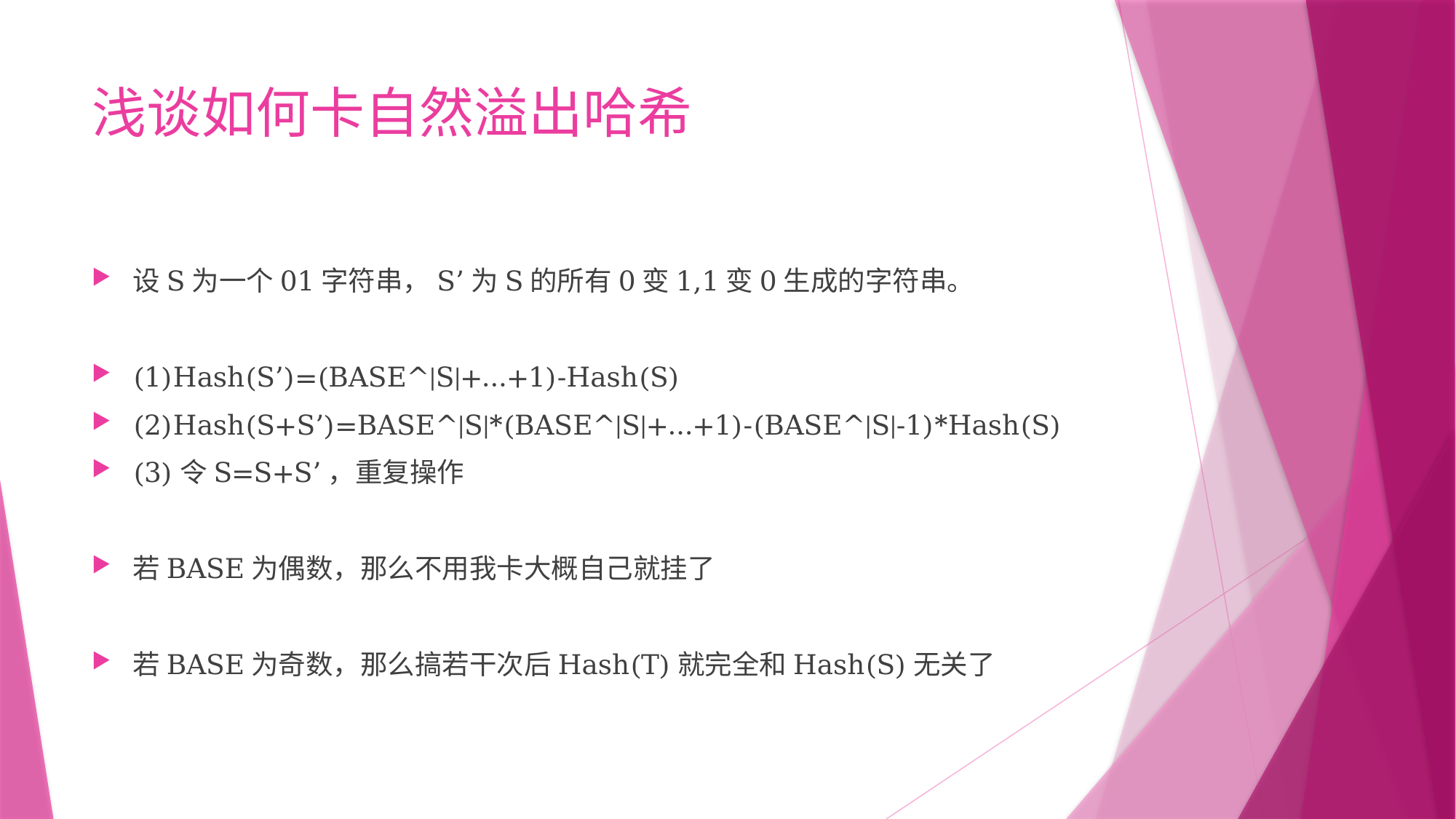

# 浅谈如何卡自然溢出哈希
设S为一个01字符串，S’为S的所有0变1,1变0生成的字符串。

(1)Hash(S’)=(BASE^|S|+…+1)-Hash(S)
(2)Hash(S+S’)=BASE^|S|*(BASE^|S|+…+1)-(BASE^|S|-1)*Hash(S)
(3)令S=S+S’，重复操作

若BASE为偶数，那么不用我卡大概自己就挂了

若BASE为奇数，那么搞若干次后Hash(T)就完全和Hash(S)无关了